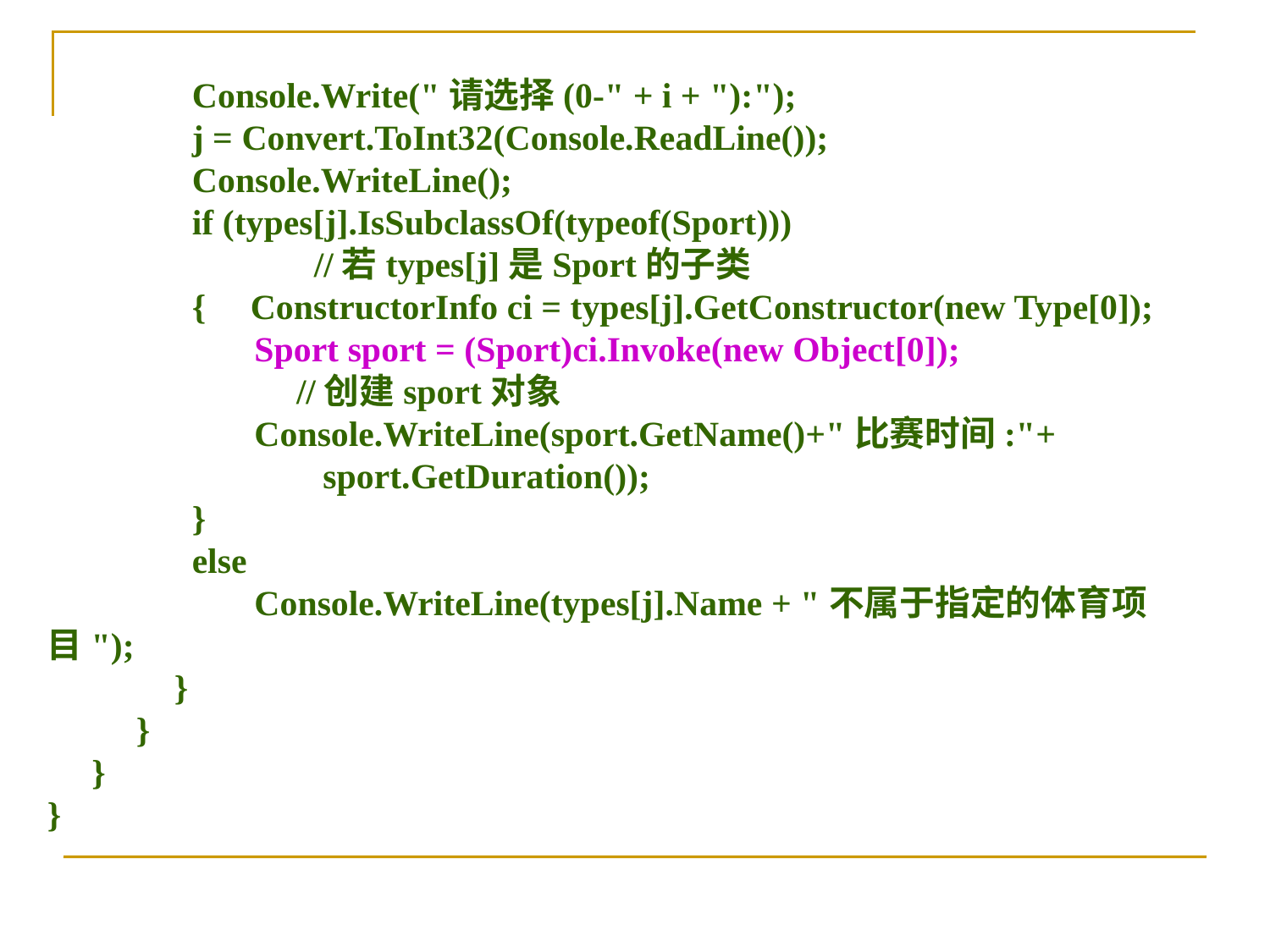

Console.Write("请选择(0-" + i + "):");
	  j = Convert.ToInt32(Console.ReadLine());
	  Console.WriteLine();
	  if (types[j].IsSubclassOf(typeof(Sport)))
                              //若types[j]是Sport的子类
	  {     ConstructorInfo ci = types[j].GetConstructor(new Type[0]);
	         Sport sport = (Sport)ci.Invoke(new Object[0]);
                            //创建sport对象
	         Console.WriteLine(sport.GetName()+"比赛时间:"+
                               sport.GetDuration());
	  }
	  else
	         Console.WriteLine(types[j].Name + "不属于指定的体育项目");
	}
          }
     }
}